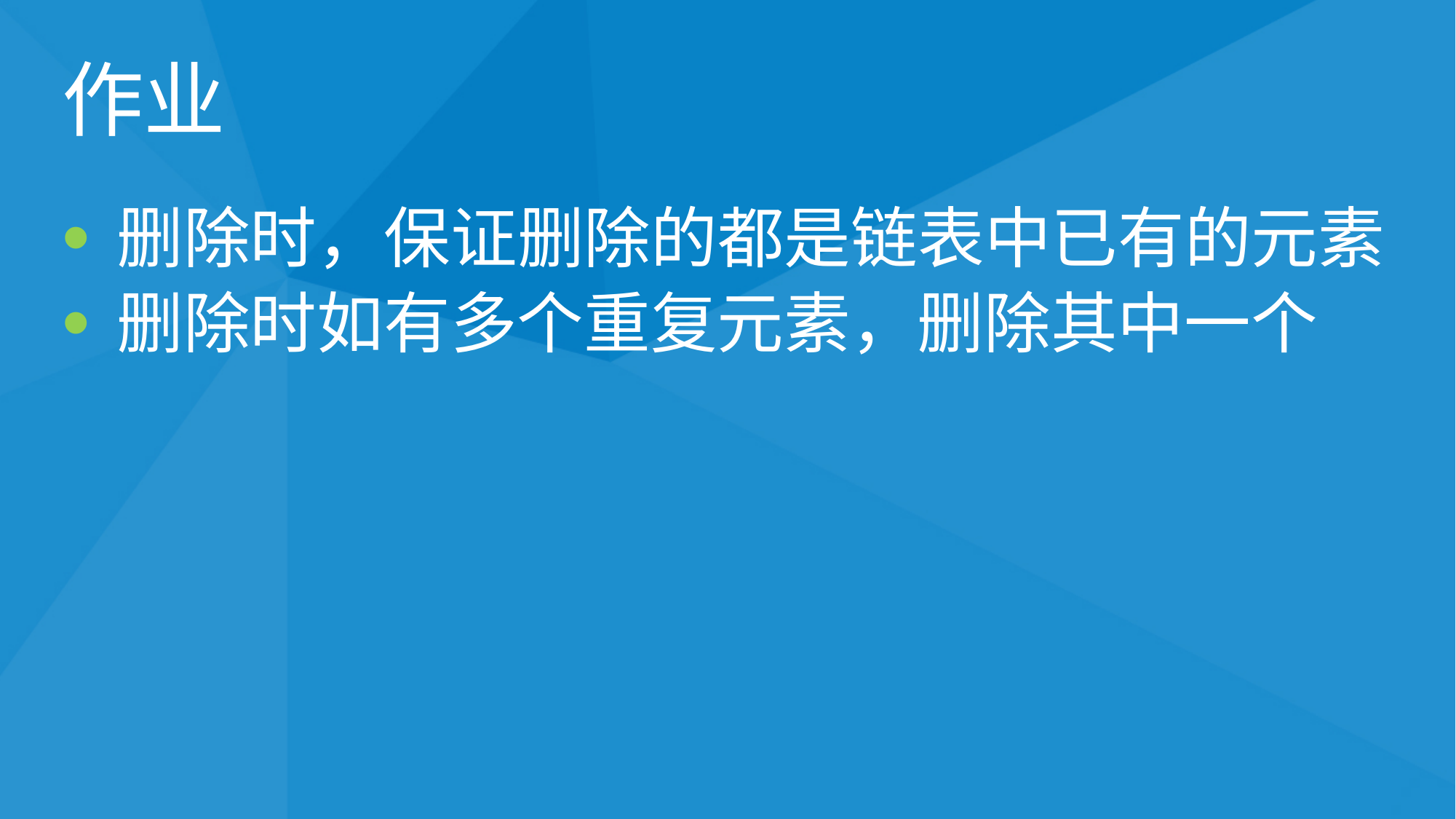

# 作业
删除时，保证删除的都是链表中已有的元素
删除时如有多个重复元素，删除其中一个